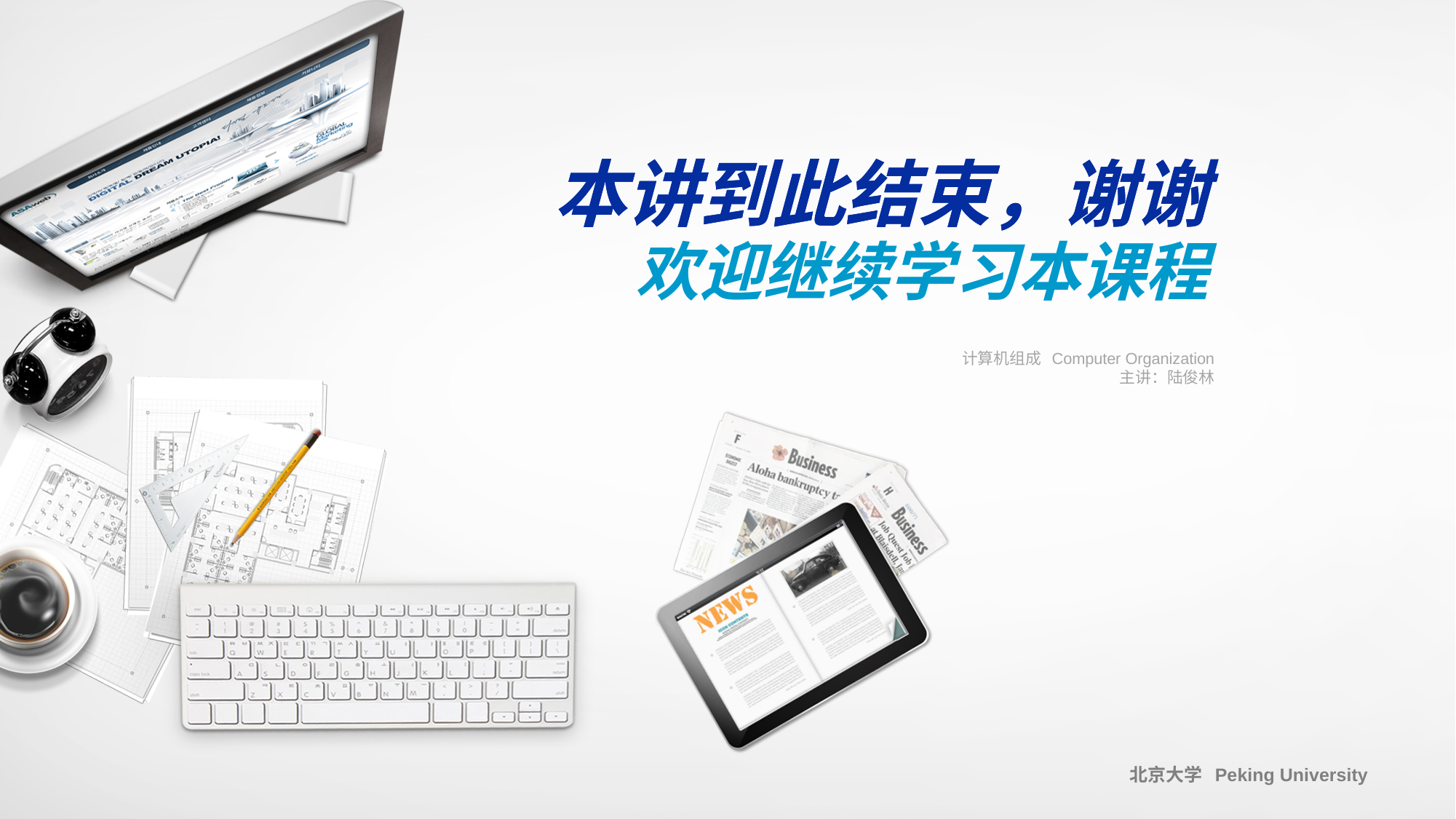

本讲到此结束，谢谢
本讲到此结束，谢谢
欢迎继续学习本课程
计算机组成  Computer Organization
主讲：陆俊林
北京大学  Peking University